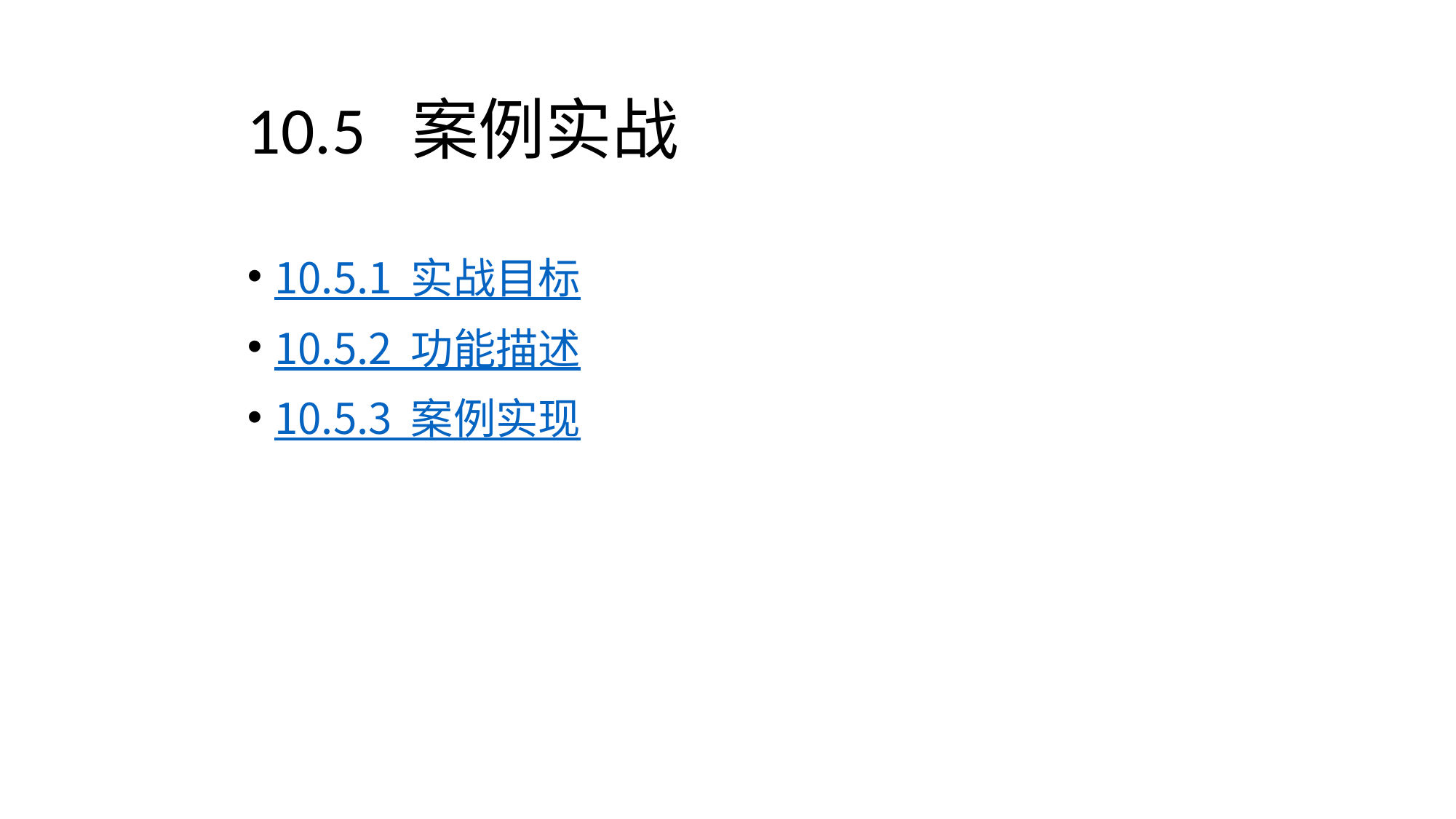

# 10.5  案例实战
10.5.1  实战目标
10.5.2  功能描述
10.5.3  案例实现